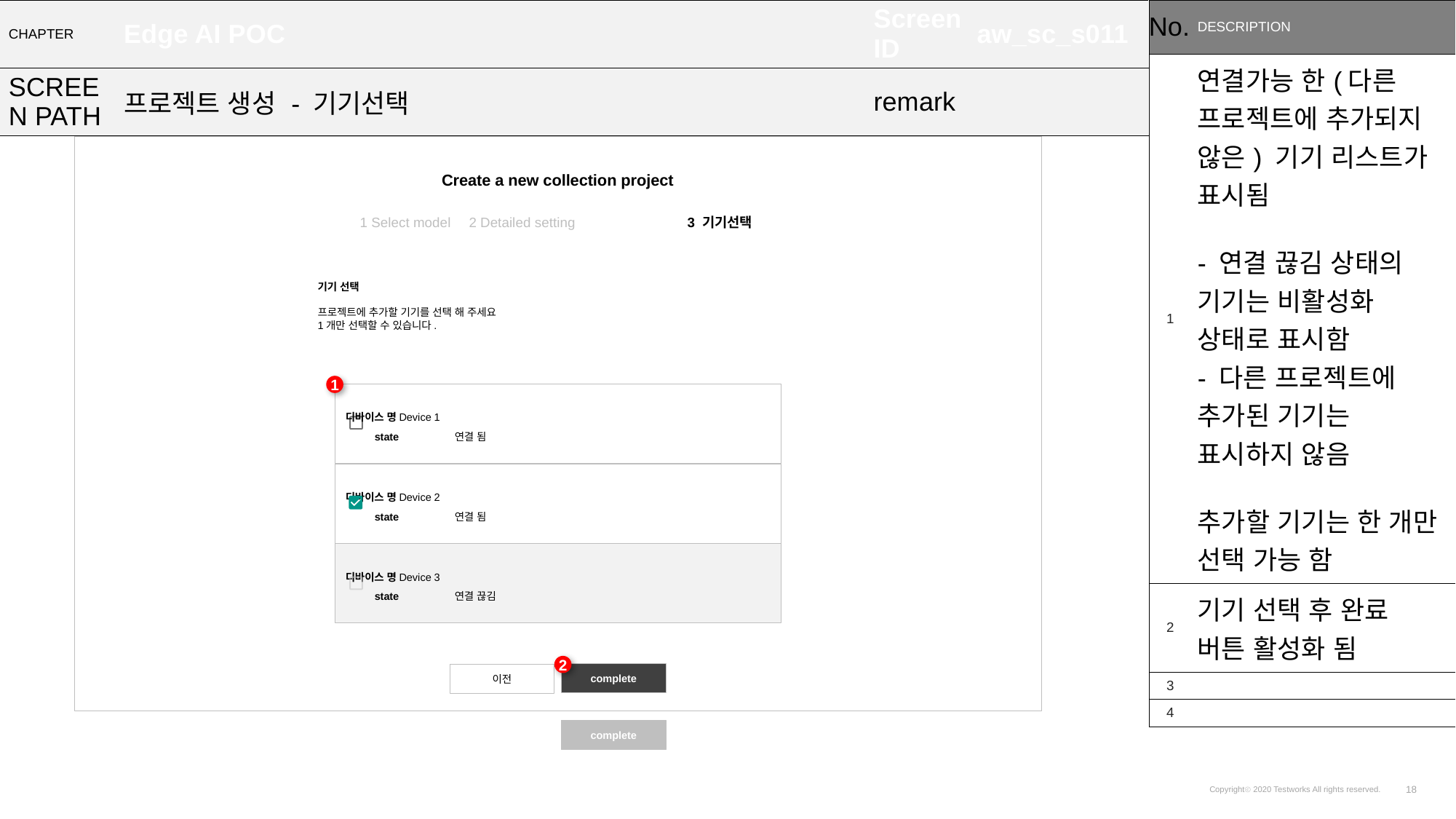

| CHAPTER | Edge AI POC | Screen ID | aw\_sc\_s011 |
| --- | --- | --- | --- |
| SCREEN PATH | 프로젝트 생성 - 기기선택 | remark |  |
| No. | DESCRIPTION |
| --- | --- |
| 1 | 연결가능 한(다른 프로젝트에 추가되지 않은) 기기 리스트가 표시됨 - 연결 끊김 상태의 기기는 비활성화 상태로 표시함 - 다른 프로젝트에 추가된 기기는 표시하지 않음 추가할 기기는 한 개만 선택 가능 함 |
| 2 | 기기 선택 후 완료 버튼 활성화 됨 |
| 3 |  |
| 4 |  |
GNB

Create a new collection project
1 Select model	2 Detailed setting		3 기기선택
기기 선택

프로젝트에 추가할 기기를 선택 해 주세요
1개만 선택할 수 있습니다.
1
디바이스 명Device 1
          state	연결 됨

디바이스 명Device 2
          state	연결 됨

디바이스 명Device 3
          state	연결 끊김

2
complete
이전
complete